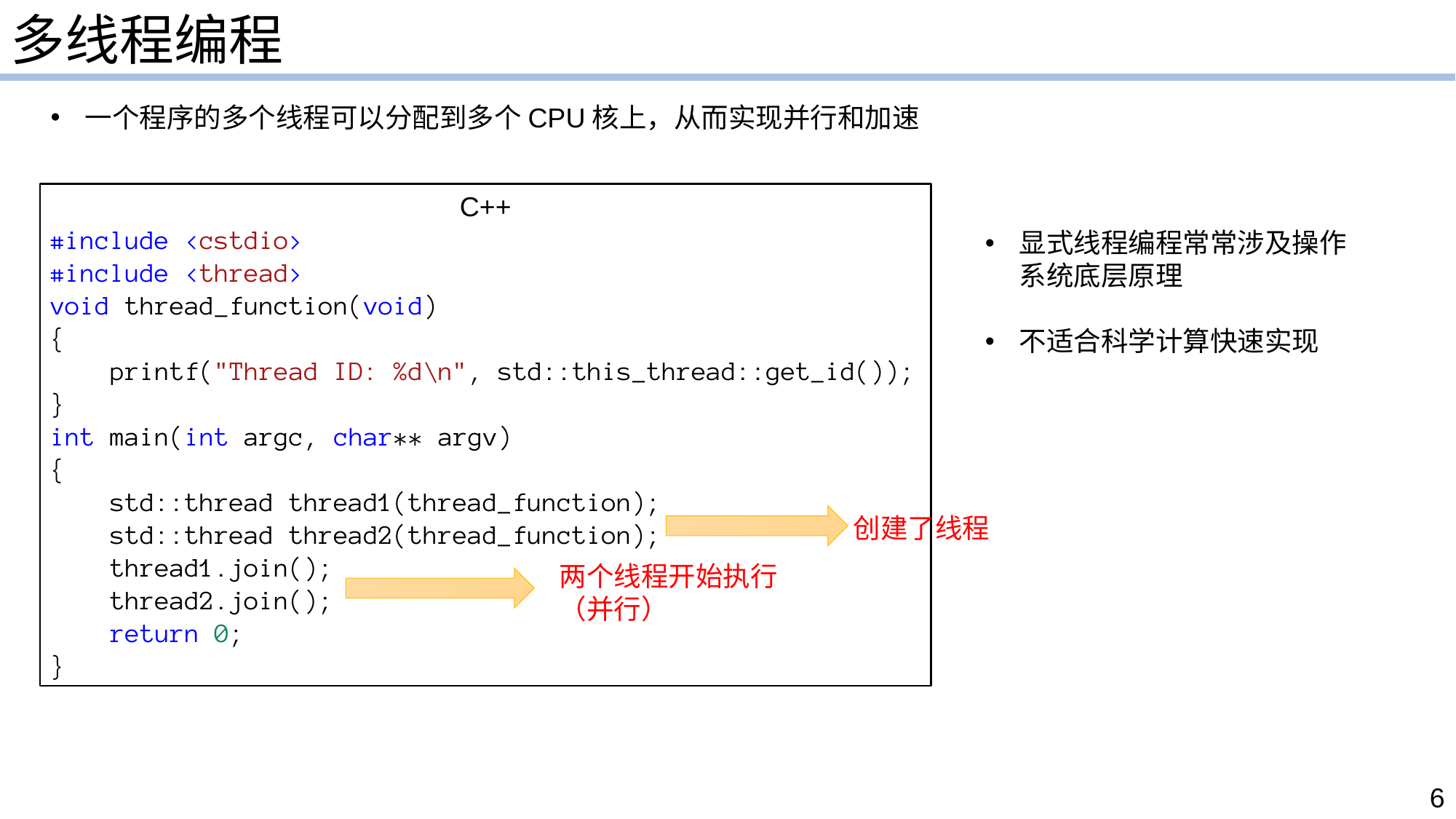

多线程编程
一个程序的多个线程可以分配到多个CPU核上，从而实现并行和加速
C++
#include <cstdio>
#include <thread>
void thread_function(void)
{
    printf("Thread ID: %d\n", std::this_thread::get_id());
}
int main(int argc, char** argv)
{
    std::thread thread1(thread_function);
    std::thread thread2(thread_function);
    thread1.join();
    thread2.join();
    return 0;
}
显式线程编程常常涉及操作系统底层原理

不适合科学计算快速实现

创建了线程
两个线程开始执行
（并行）
6